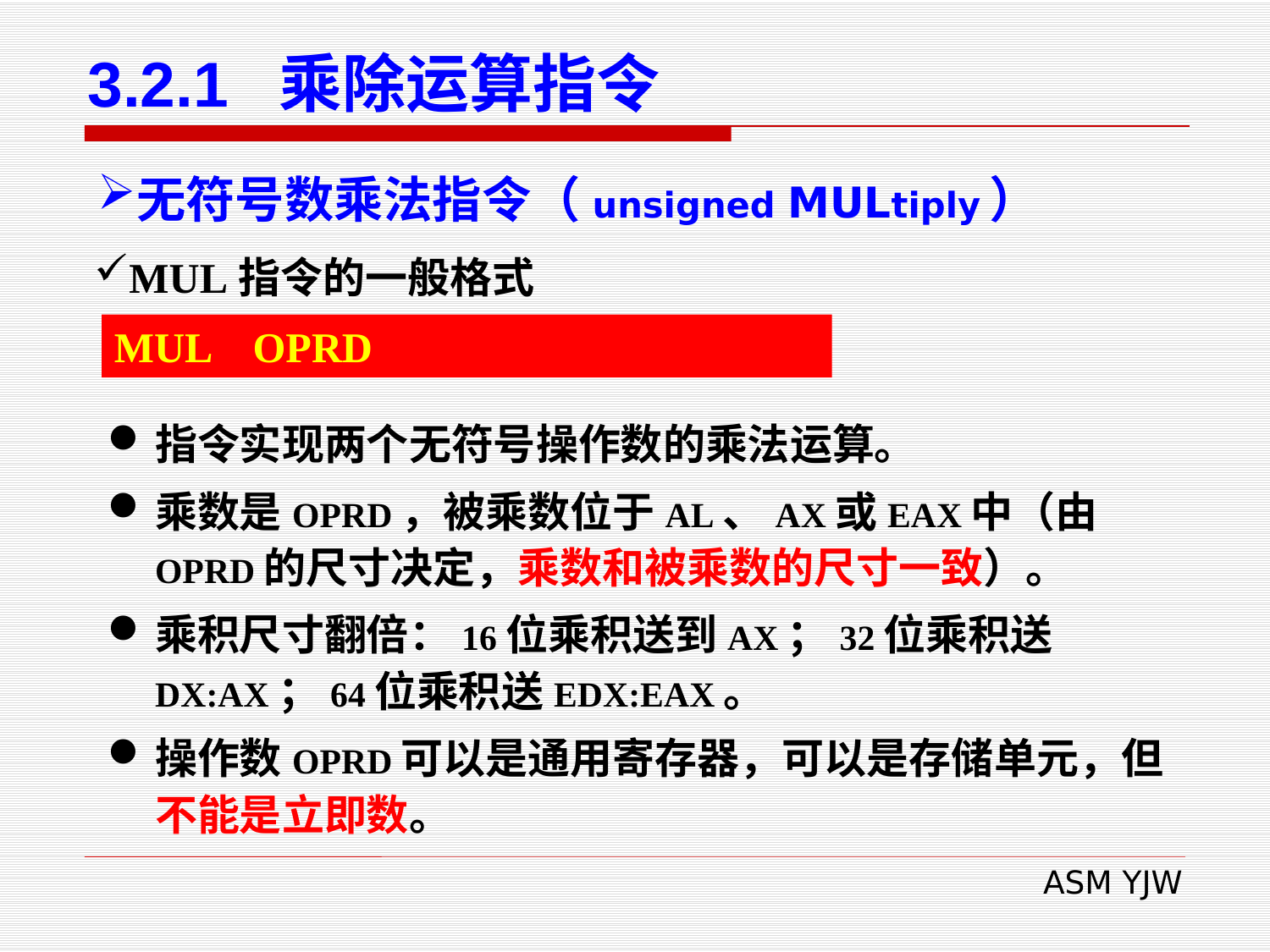

# 3.2.1  乘除运算指令
无符号数乘法指令（unsigned MULtiply）
MUL指令的一般格式
MUL    OPRD
指令实现两个无符号操作数的乘法运算。
乘数是OPRD，被乘数位于AL、AX或EAX中（由OPRD的尺寸决定，乘数和被乘数的尺寸一致）。
乘积尺寸翻倍：16位乘积送到AX；32位乘积送DX:AX；64位乘积送EDX:EAX。
操作数OPRD可以是通用寄存器，可以是存储单元，但不能是立即数。